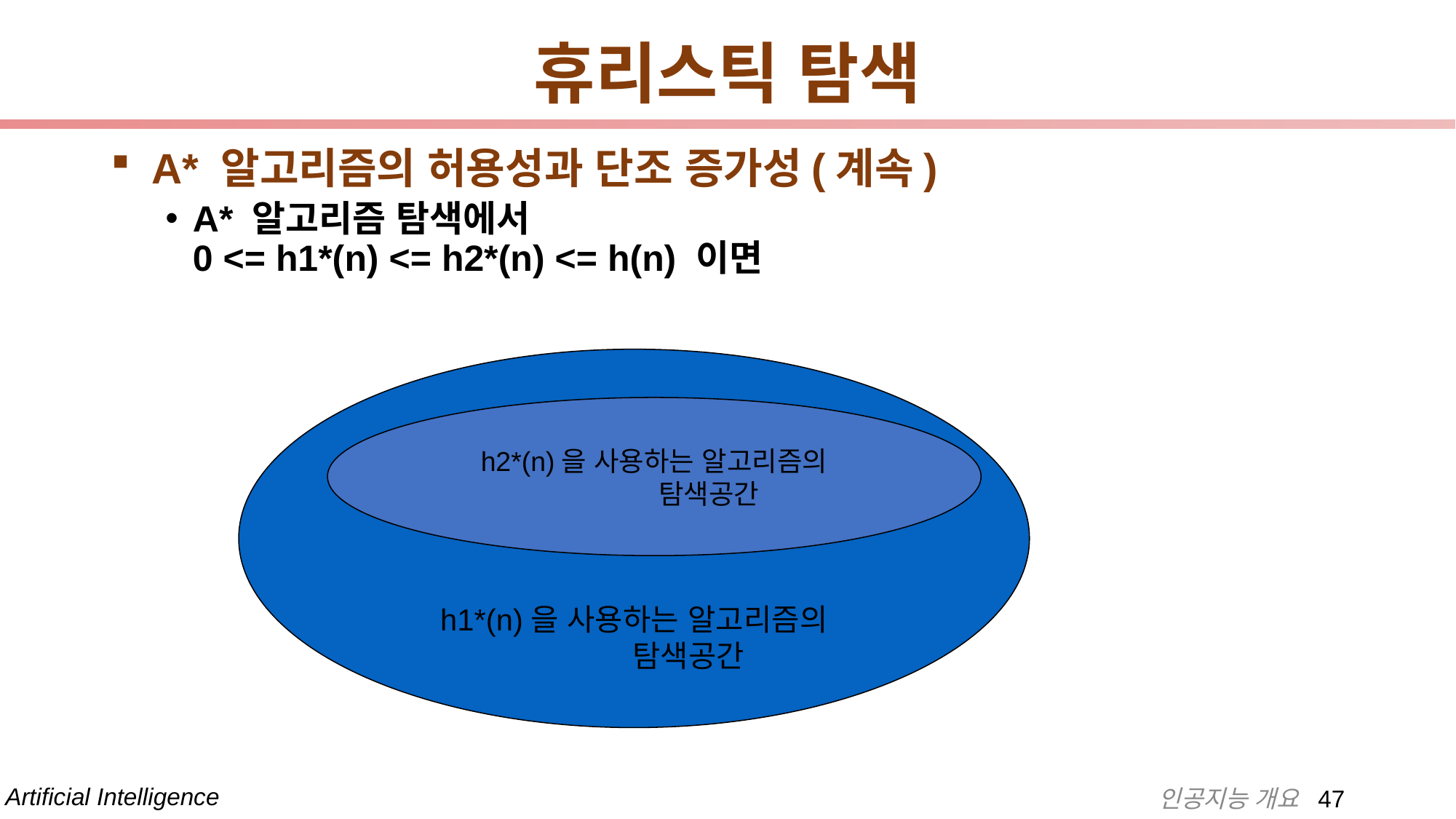

# 휴리스틱 탐색
A* 알고리즘의 허용성과 단조 증가성(계속)
A* 알고리즘 탐색에서
0 <= h1*(n) <= h2*(n) <= h(n) 이면

h1*(n)을 사용하는 알고리즘의
	탐색공간
h2*(n)을 사용하는 알고리즘의
	탐색공간